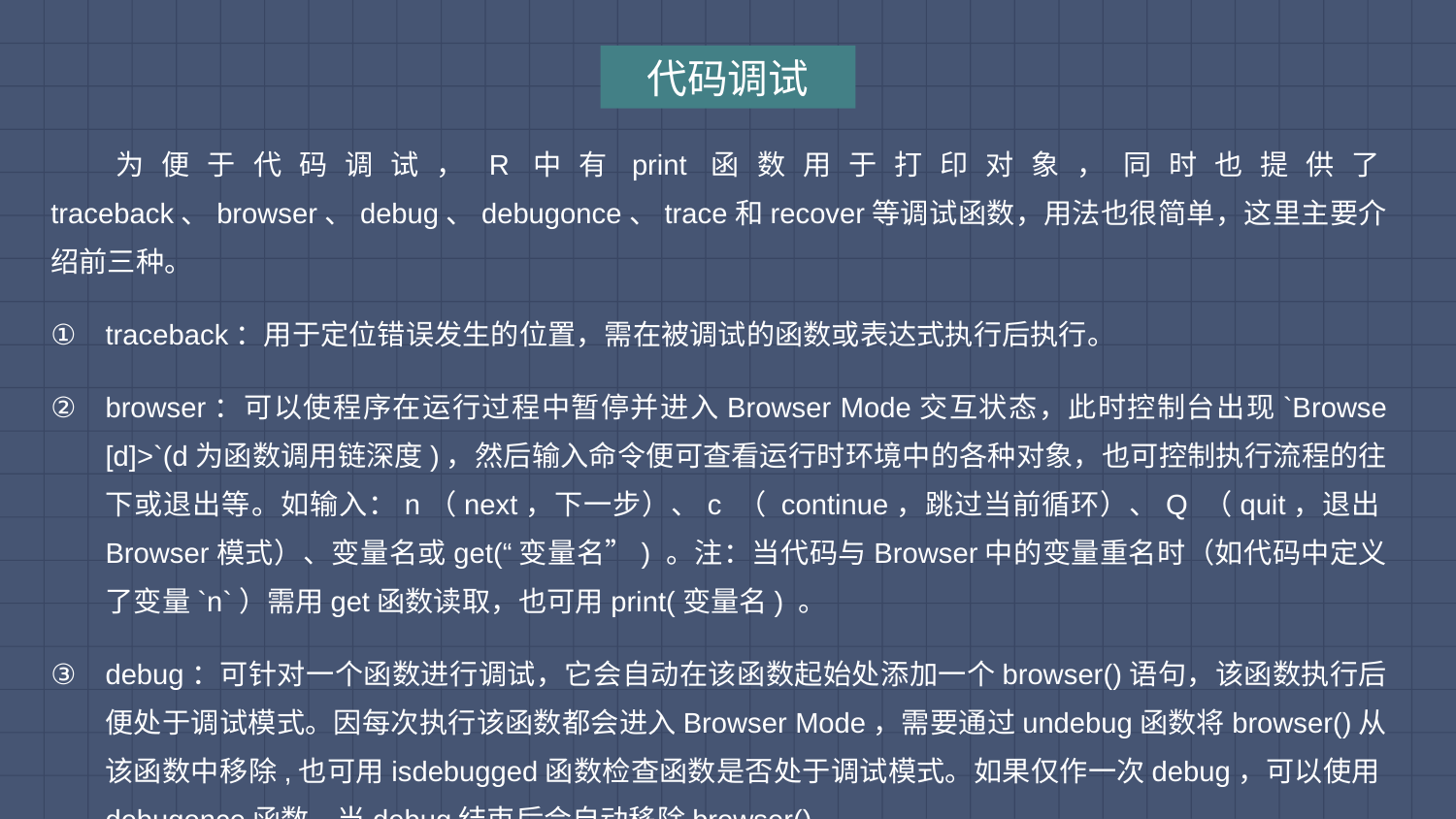

代码调试
为便于代码调试，R中有print函数用于打印对象，同时也提供了traceback、browser、debug、debugonce、trace和recover等调试函数，用法也很简单，这里主要介绍前三种。
traceback：用于定位错误发生的位置，需在被调试的函数或表达式执行后执行。
browser：可以使程序在运行过程中暂停并进入Browser Mode交互状态，此时控制台出现`Browse [d]>`(d为函数调用链深度)，然后输入命令便可查看运行时环境中的各种对象，也可控制执行流程的往下或退出等。如输入：n（next，下一步）、c （ continue，跳过当前循环）、Q （quit，退出Browser模式）、变量名或get(“变量名”) 。注：当代码与Browser中的变量重名时（如代码中定义了变量`n`）需用get函数读取，也可用print(变量名) 。
debug：可针对一个函数进行调试，它会自动在该函数起始处添加一个browser()语句，该函数执行后便处于调试模式。因每次执行该函数都会进入Browser Mode，需要通过undebug函数将browser()从该函数中移除,也可用isdebugged函数检查函数是否处于调试模式。如果仅作一次debug，可以使用debugonce函数，当debug结束后会自动移除browser()。